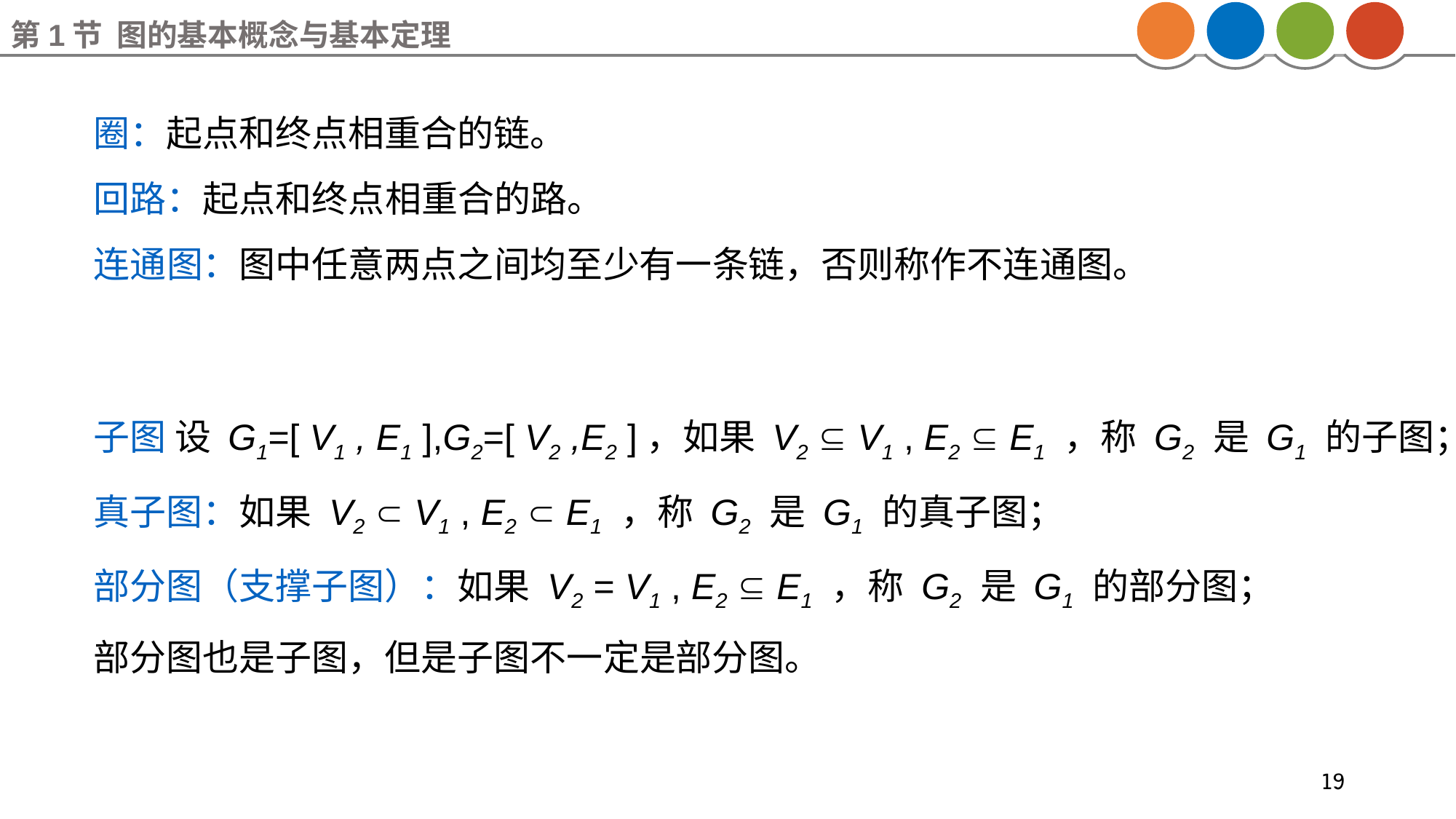

第1节  图的基本概念与基本定理
圈：起点和终点相重合的链。
回路：起点和终点相重合的路。
连通图：图中任意两点之间均至少有一条链，否则称作不连通图。

子图 设 G1=[ V1 , E1 ],G2=[ V2 ,E2 ]，如果 V2 ⊆ V1 , E2 ⊆ E1 ，称 G2 是 G1 的子图；
真子图：如果 V2 ⊂ V1 , E2 ⊂ E1 ，称 G2 是 G1 的真子图；
部分图（支撑子图）：如果 V2 = V1 , E2 ⊆ E1 ，称 G2 是 G1 的部分图；
部分图也是子图，但是子图不一定是部分图。

19